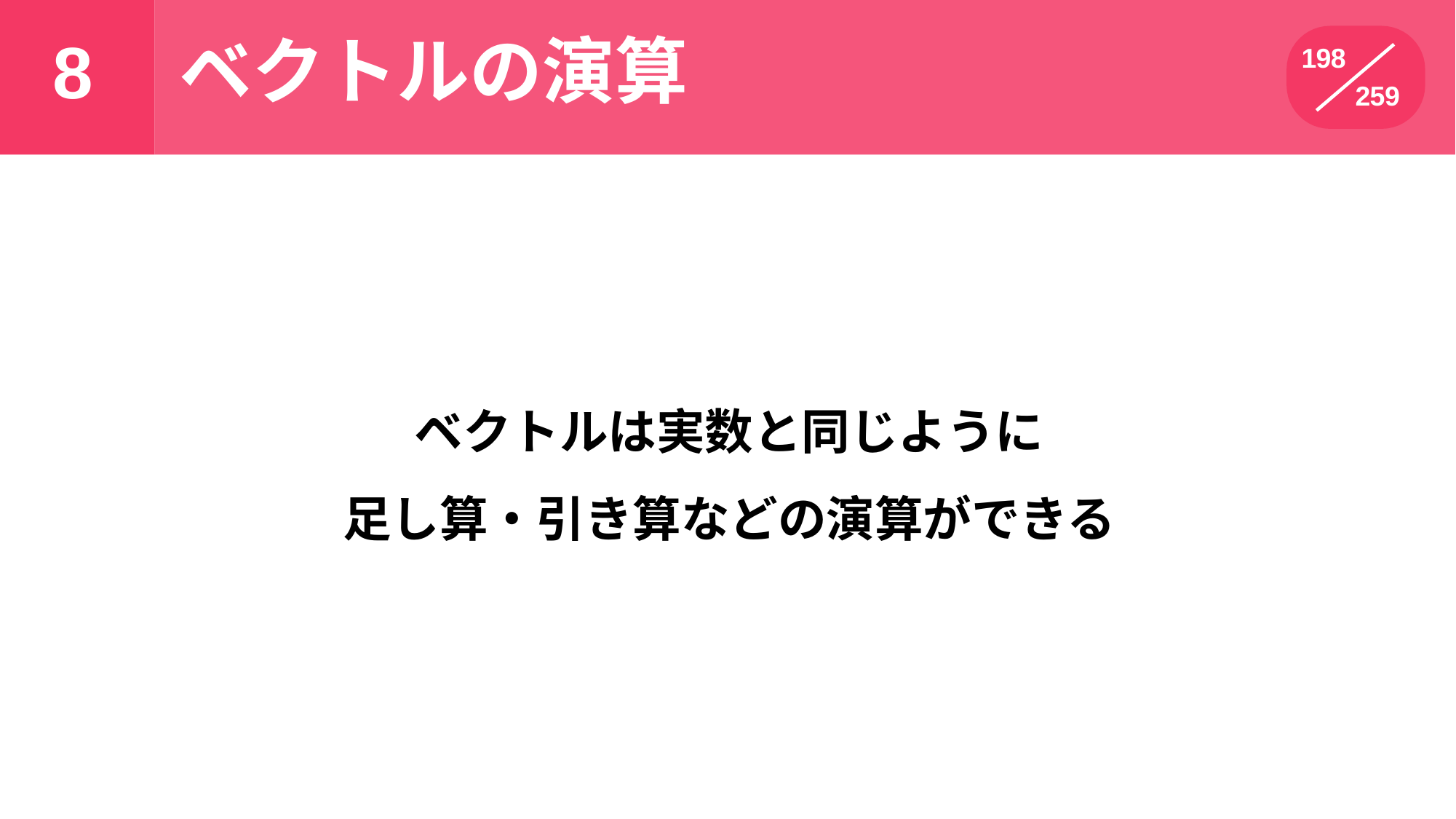

ベクトルの演算
# 8
198
259
ベクトルは実数と同じように
足し算・引き算などの演算ができる